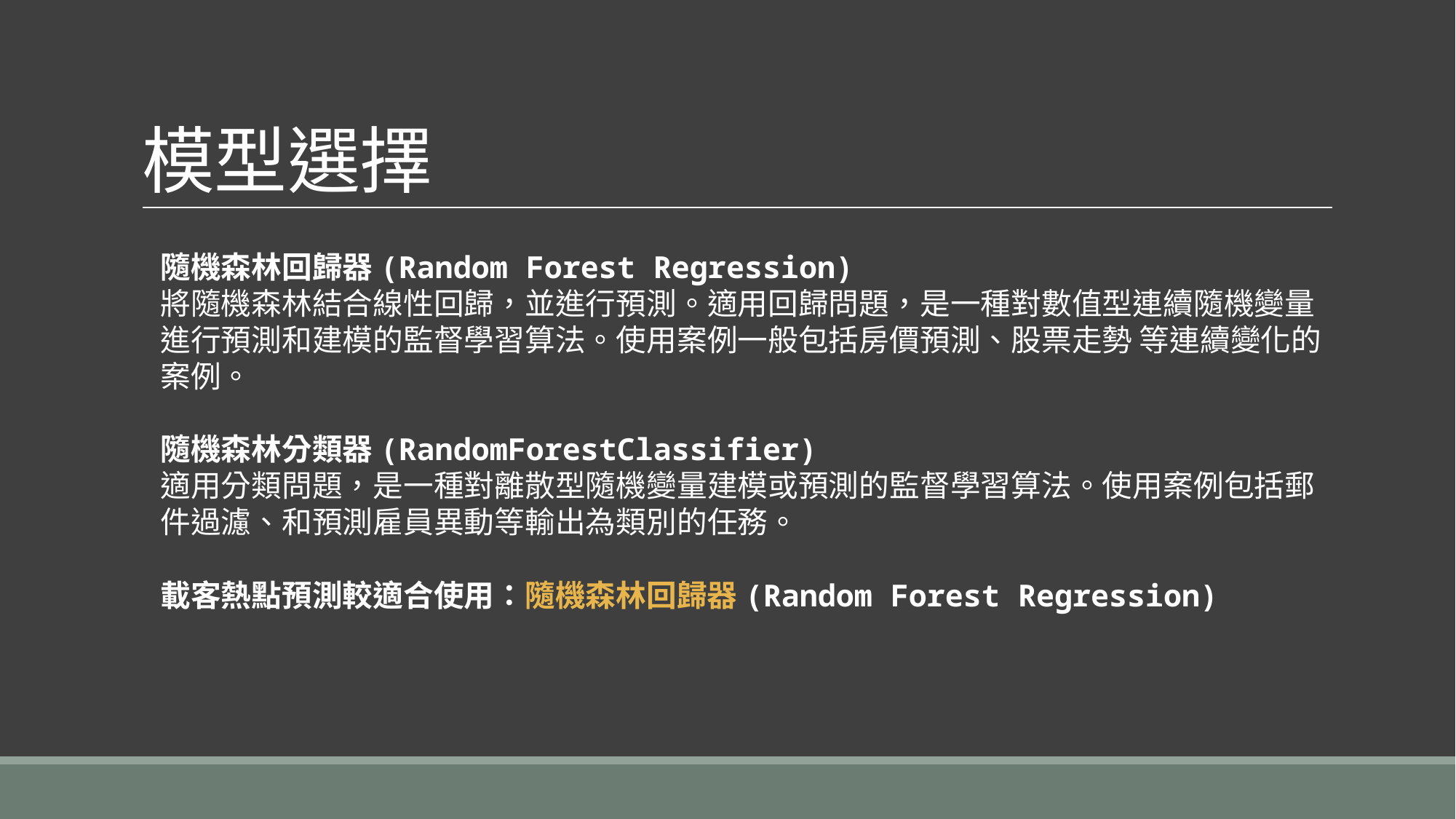

# 模型選擇
隨機森林回歸器(Random Forest Regression)
將隨機森林結合線性回歸，並進行預測。適用回歸問題，是一種對數值型連續隨機變量進行預測和建模的監督學習算法。使用案例一般包括房價預測、股票走勢 等連續變化的案例。

隨機森林分類器(RandomForestClassifier)
適用分類問題，是一種對離散型隨機變量建模或預測的監督學習算法。使用案例包括郵件過濾、和預測雇員異動等輸出為類別的任務。
載客熱點預測較適合使用：隨機森林回歸器(Random Forest Regression)